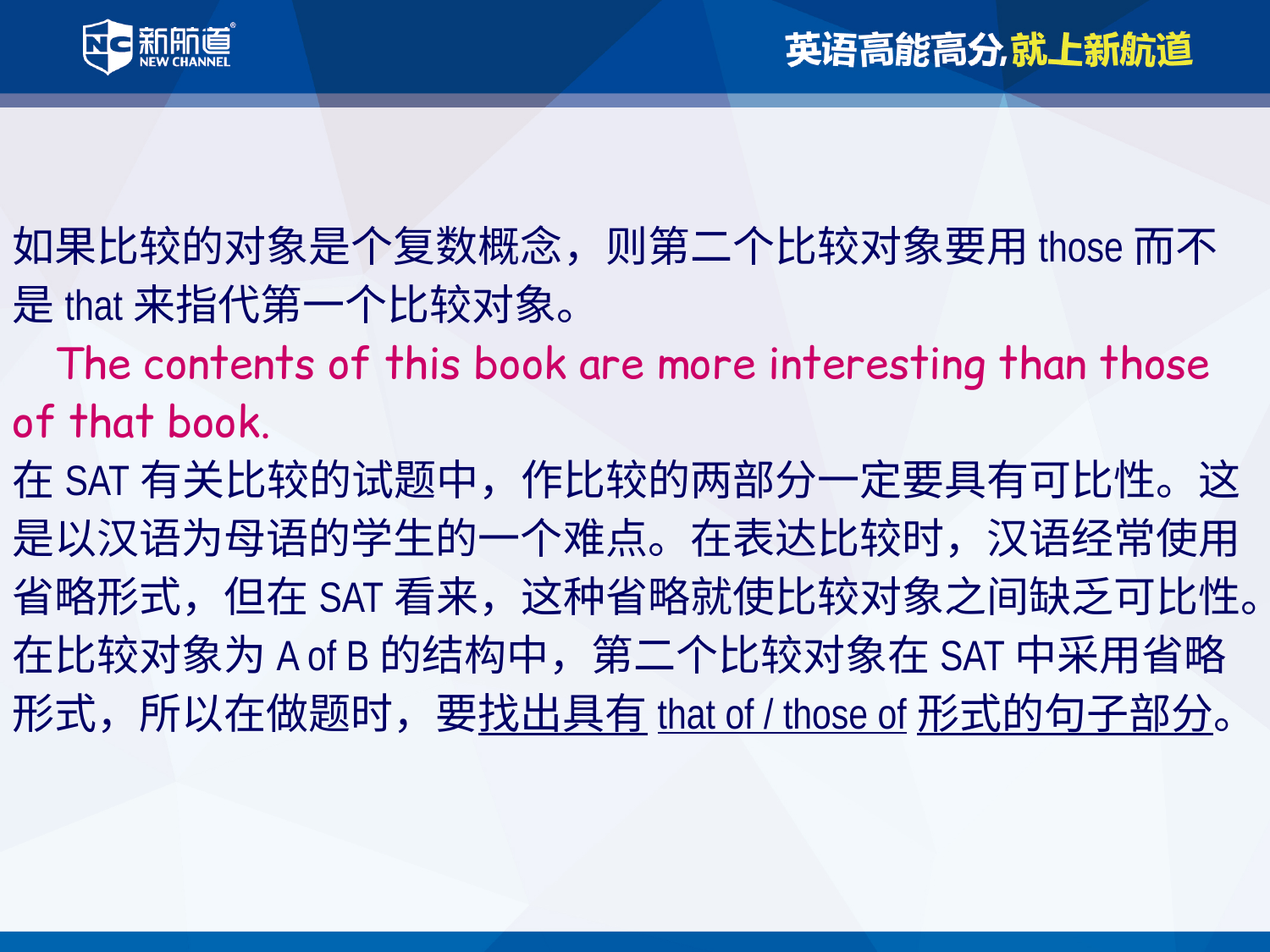

如果比较的对象是个复数概念，则第二个比较对象要用those而不是that来指代第一个比较对象。
    The contents of this book are more interesting than those of that book.
在SAT有关比较的试题中，作比较的两部分一定要具有可比性。这是以汉语为母语的学生的一个难点。在表达比较时，汉语经常使用省略形式，但在SAT看来，这种省略就使比较对象之间缺乏可比性。
在比较对象为A of B的结构中，第二个比较对象在SAT中采用省略形式，所以在做题时，要找出具有that of / those of形式的句子部分。